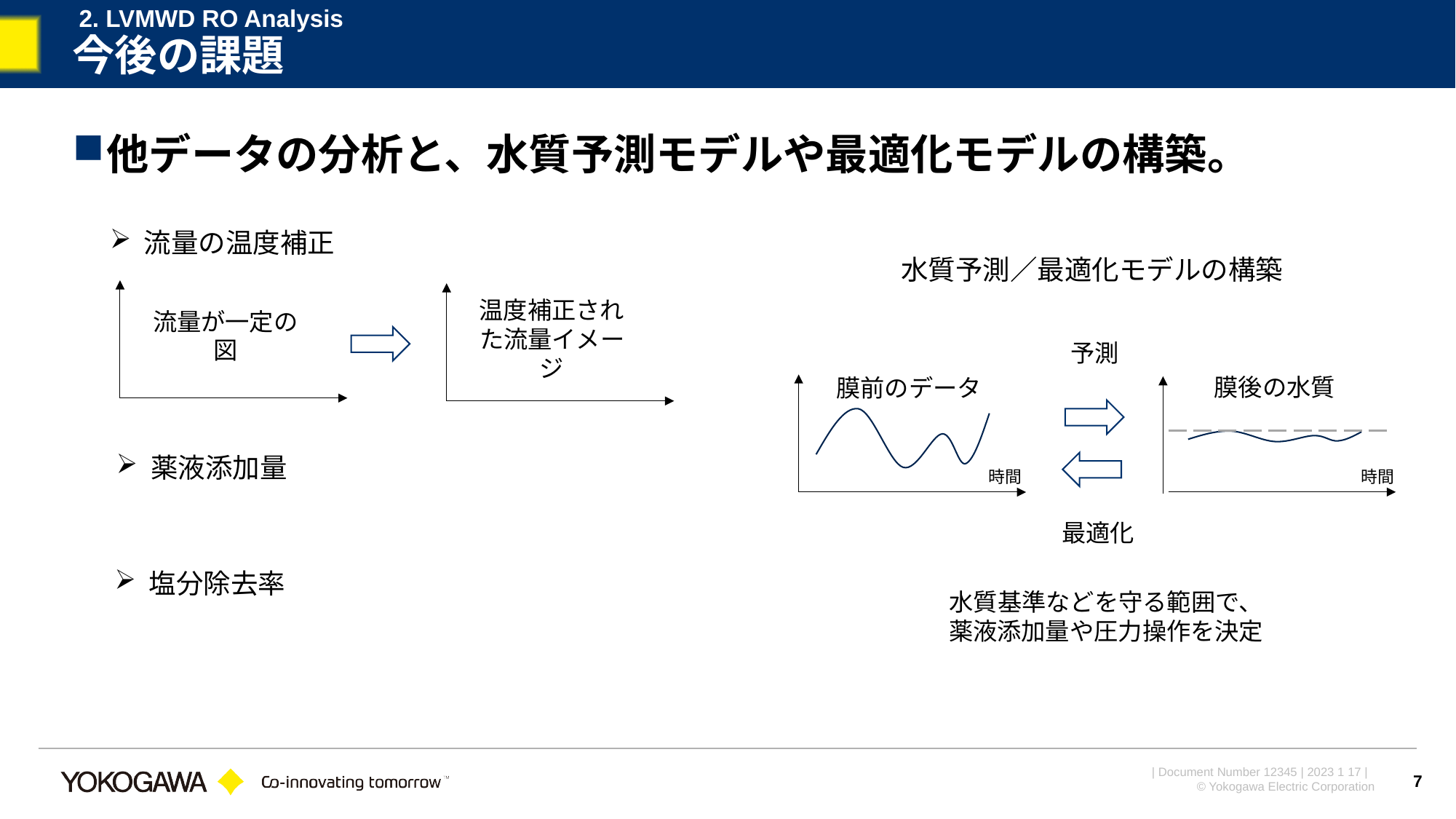

2. LVMWD RO Analysis
# 今後の課題
他データの分析と、水質予測モデルや最適化モデルの構築。
流量の温度補正
水質予測／最適化モデルの構築
温度補正された流量イメージ
流量が一定の図

予測
膜後の水質
膜前のデータ

薬液添加量
時間
時間
最適化
塩分除去率
水質基準などを守る範囲で、
薬液添加量や圧力操作を決定
7